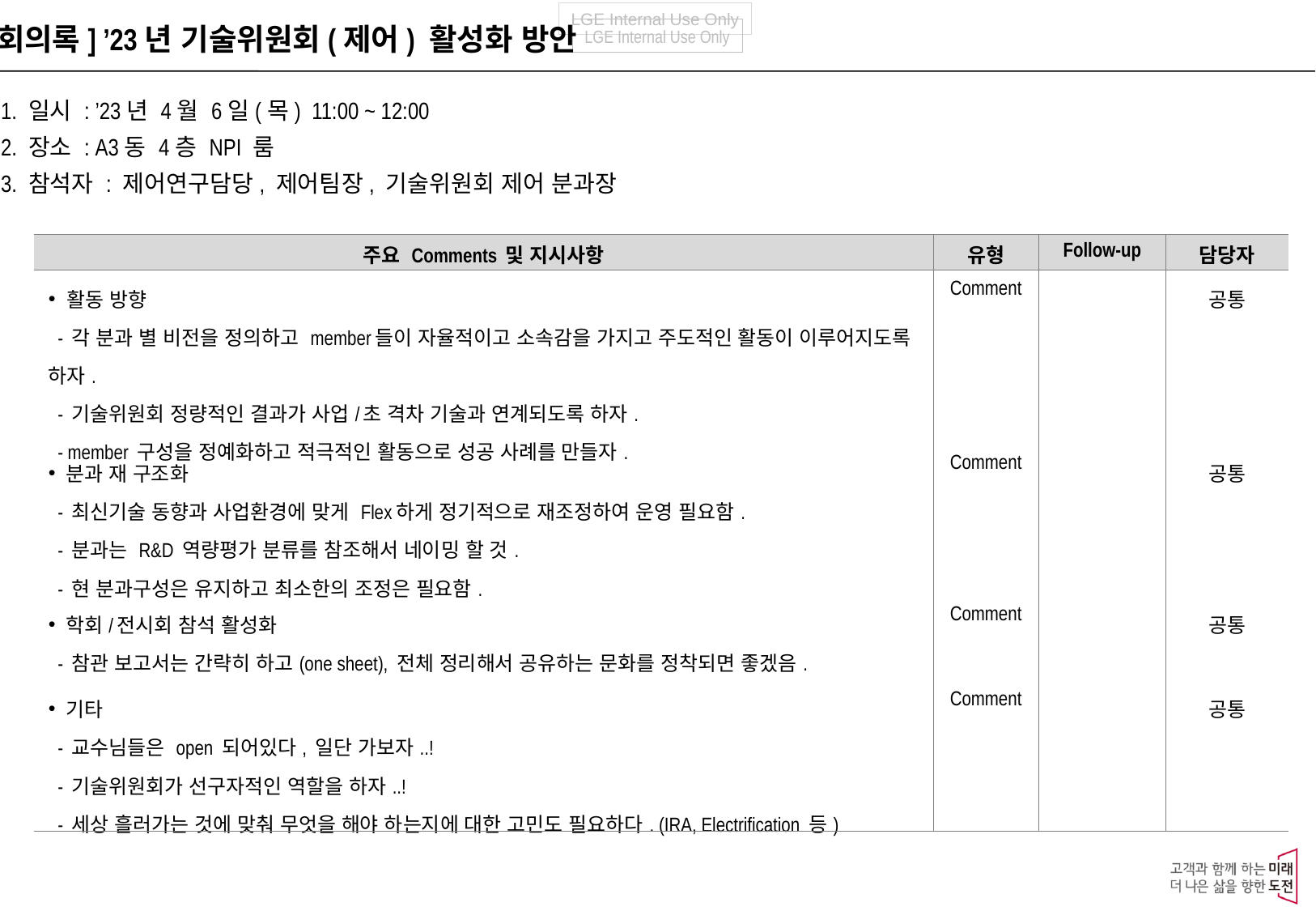

[회의록] ’23년 기술위원회(제어) 활성화 방안
LGE Internal Use Only
1. 일시 : ’23년 4월 6일(목)  11:00 ~ 12:00
2. 장소 : A3동 4층 NPI 룸
3. 참석자 : 제어연구담당, 제어팀장, 기술위원회 제어 분과장
| 주요 Comments 및 지시사항 | 유형 | Follow-up | 담당자 |
| --- | --- | --- | --- |
| 활동 방향  - 각 분과 별 비전을 정의하고 member들이 자율적이고 소속감을 가지고 주도적인 활동이 이루어지도록 하자.  - 기술위원회 정량적인 결과가 사업/초 격차 기술과 연계되도록 하자.   - member 구성을 정예화하고 적극적인 활동으로 성공 사례를 만들자. | Comment |  | 공통 |
| 분과 재 구조화  - 최신기술 동향과 사업환경에 맞게 Flex하게 정기적으로 재조정하여 운영 필요함. - 분과는 R&D 역량평가 분류를 참조해서 네이밍 할 것. - 현 분과구성은 유지하고 최소한의 조정은 필요함. | Comment |  | 공통 |
| 학회/전시회 참석 활성화 - 참관 보고서는 간략히 하고(one sheet), 전체 정리해서 공유하는 문화를 정착되면 좋겠음. | Comment |  | 공통 |
| 기타 - 교수님들은 open 되어있다, 일단 가보자..! - 기술위원회가 선구자적인 역할을 하자..!  - 세상 흘러가는 것에 맞춰 무엇을 해야 하는지에 대한 고민도 필요하다. (IRA, Electrification 등) | Comment |  | 공통 |